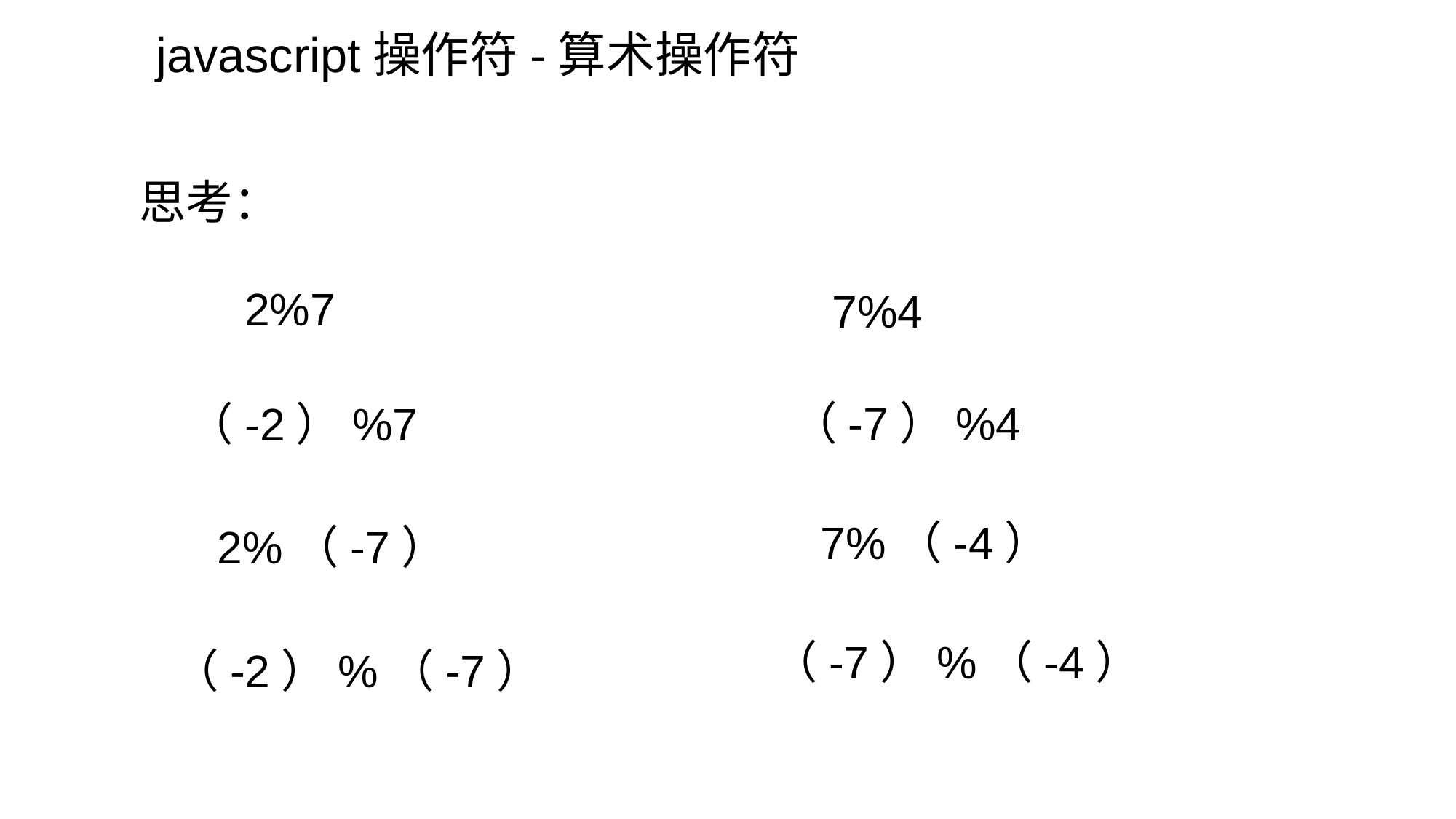

javascript操作符-算术操作符
思考：
2%7
7%4
（-7）%4
（-2）%7
7%（-4）
2%（-7）
（-7）%（-4）
（-2）%（-7）